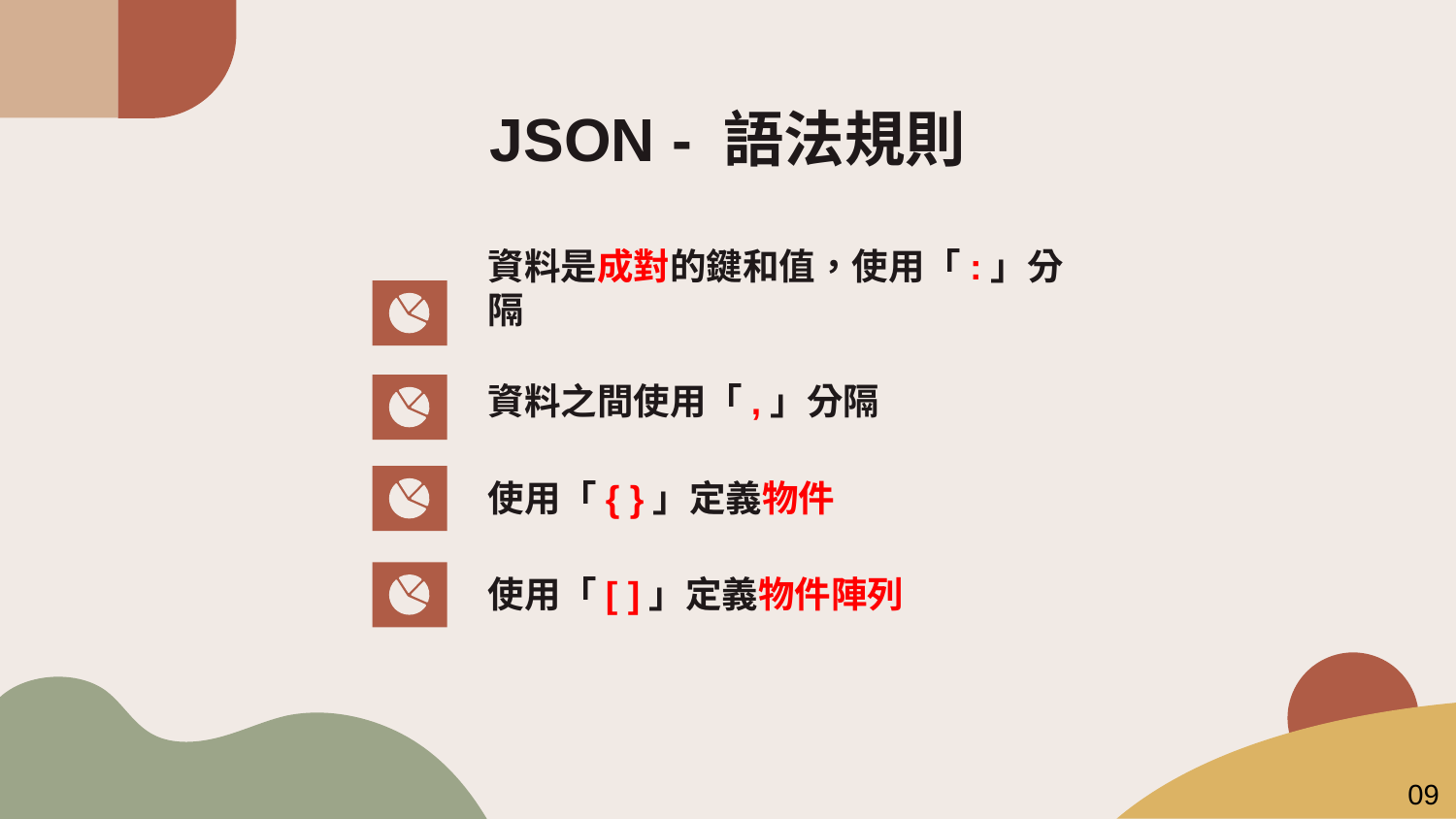

# JSON - 語法規則

資料是成對的鍵和值，使用「:」分隔
資料之間使用「,」分隔

使用「{ }」定義物件

使用「[ ]」定義物件陣列
09